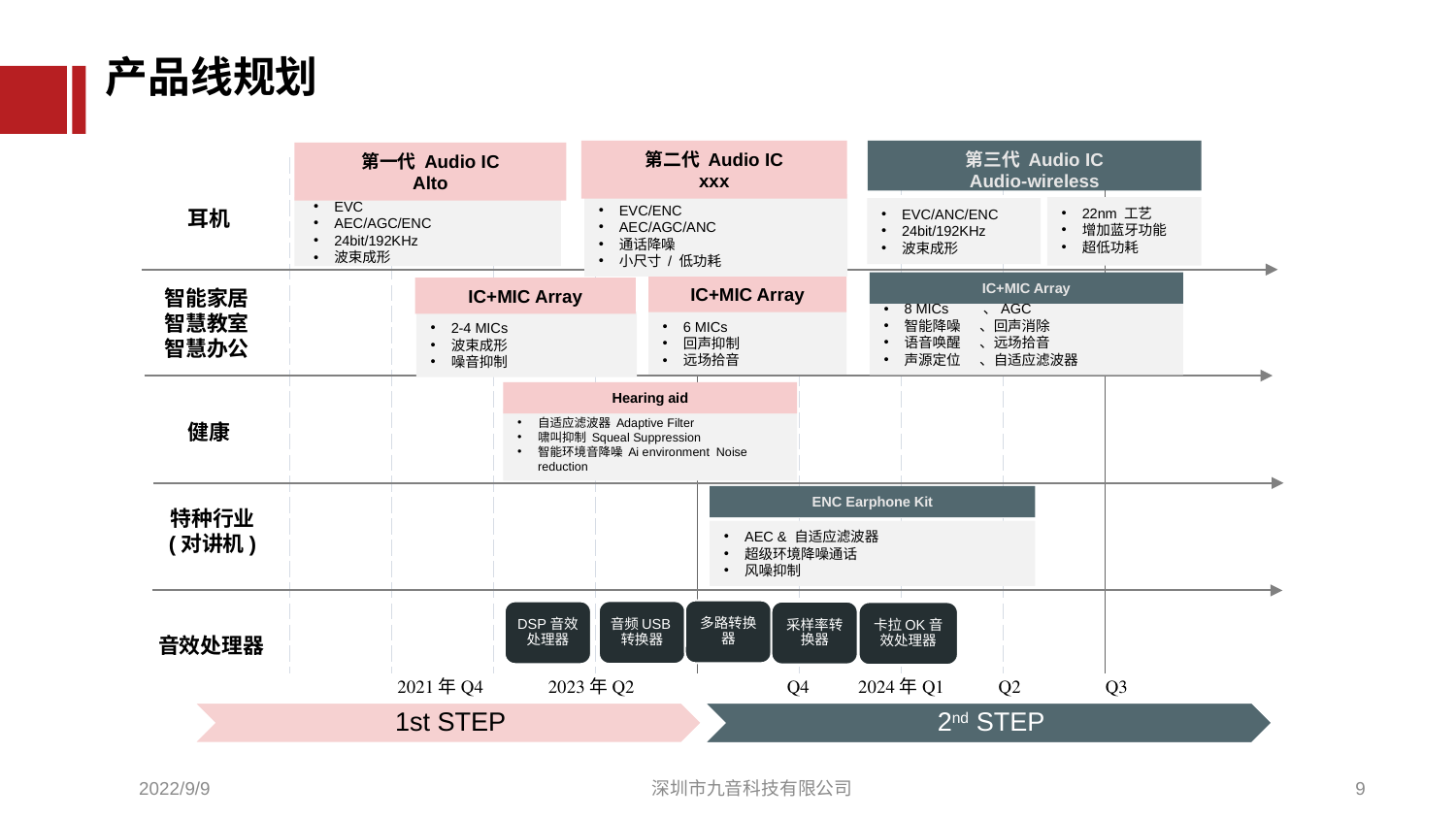

产品线规划
第二代 Audio IC
xxx
EVC/ENC
AEC/AGC/ANC
通话降噪
小尺寸 / 低功耗
第三代 Audio IC
Audio-wireless
22nm 工艺
增加蓝牙功能
超低功耗
EVC/ANC/ENC
24bit/192KHz
波束成形
第一代 Audio IC
Alto
EVC
AEC/AGC/ENC
24bit/192KHz
波束成形
耳机
|  |  |  |  |  |  |  |  |  |
| --- | --- | --- | --- | --- | --- | --- | --- | --- |

智能家居
智慧教室
智慧办公
IC+MIC Array
8 MICs        、AGC
智能降噪      、回声消除
语音唤醒      、远场拾音
声源定位      、自适应滤波器
IC+MIC Array
6 MICs
回声抑制
远场拾音
IC+MIC Array
2-4 MICs
波束成形
噪音抑制
健康
Hearing aid
自适应滤波器 Adaptive Filter
啸叫抑制 Squeal Suppression
智能环境音降噪 Ai environment  Noise reduction
特种行业
(对讲机)
ENC Earphone Kit
AEC & 自适应滤波器
超级环境降噪通话
风噪抑制
音效处理器

多路转换器

音频USB转换器

DSP音效处理器

采样率转换器

卡拉OK音效处理器
2021年Q4
2023年Q2
Q4
2024年Q1
Q2
Q3
1st STEP
2nd STEP
2022/9/9
深圳市九音科技有限公司
9